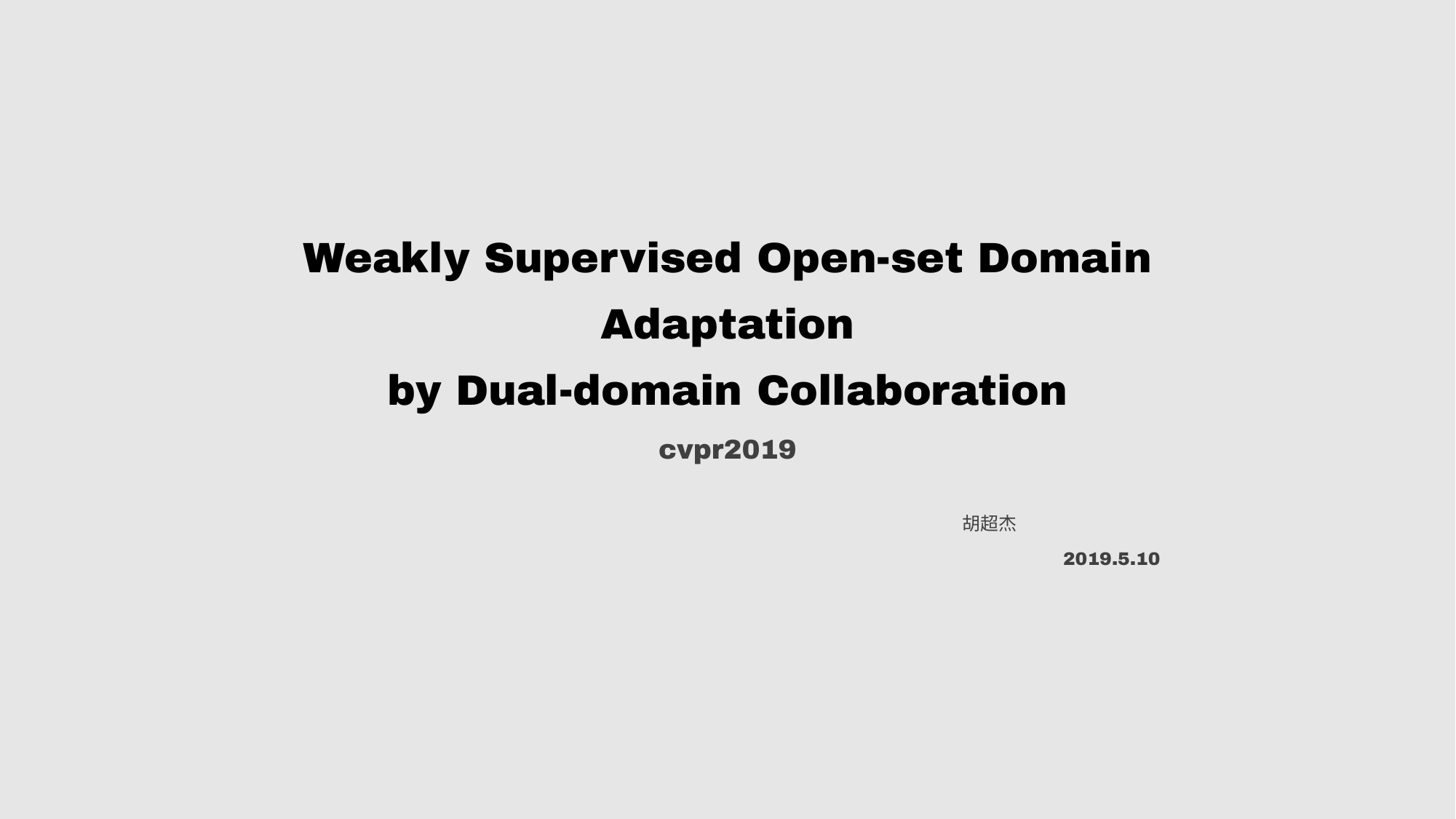

# Weakly Supervised Open-set Domain Adaptation by Dual-domain Collaboration
cvpr2019

                                                                                                                                  胡超杰
                                                                                                                                2019.5.10